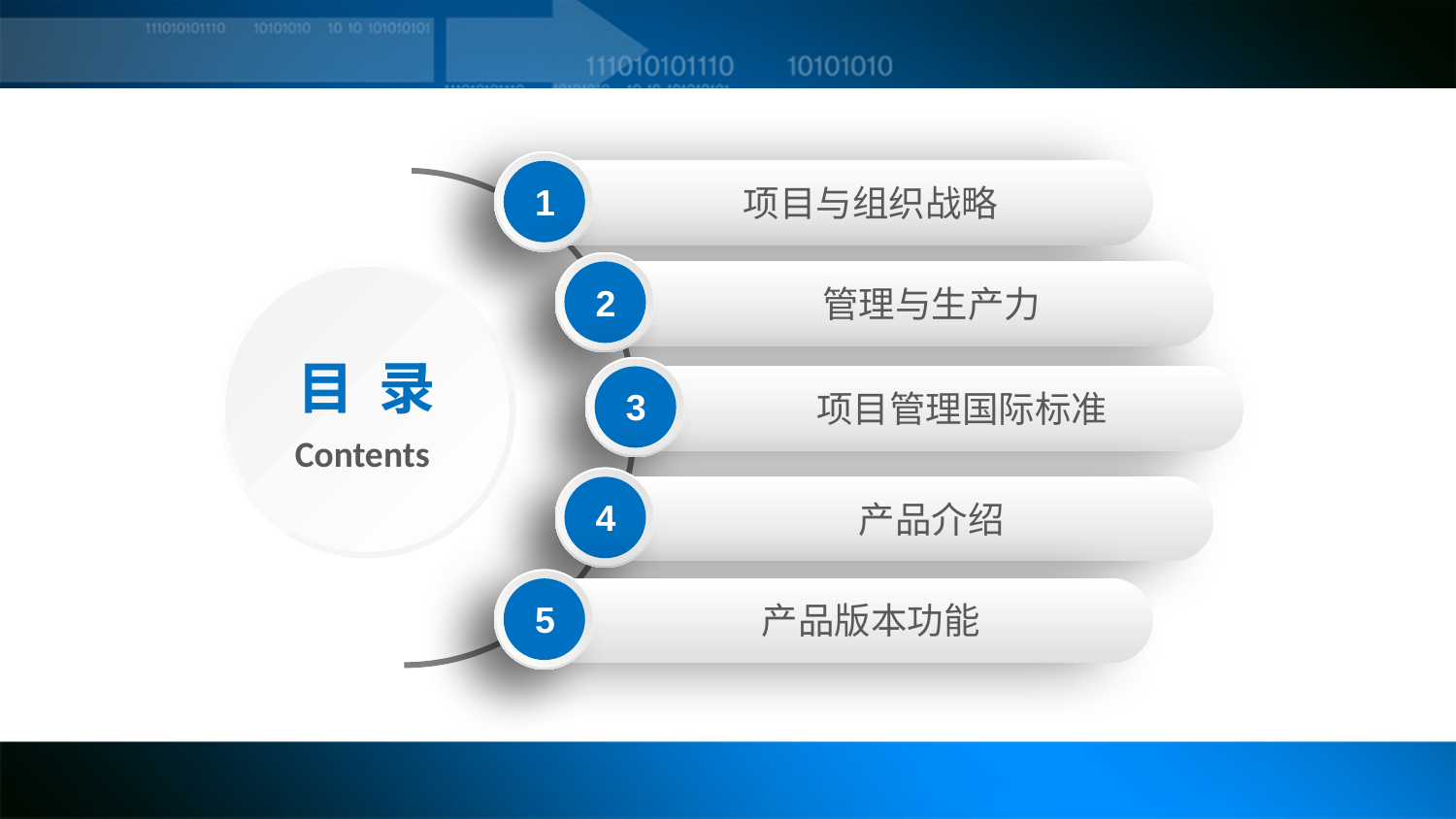

1
项目与组织战略

2
管理与生产力

目  录
Contents

3
项目管理国际标准

4
产品介绍

5
产品版本功能